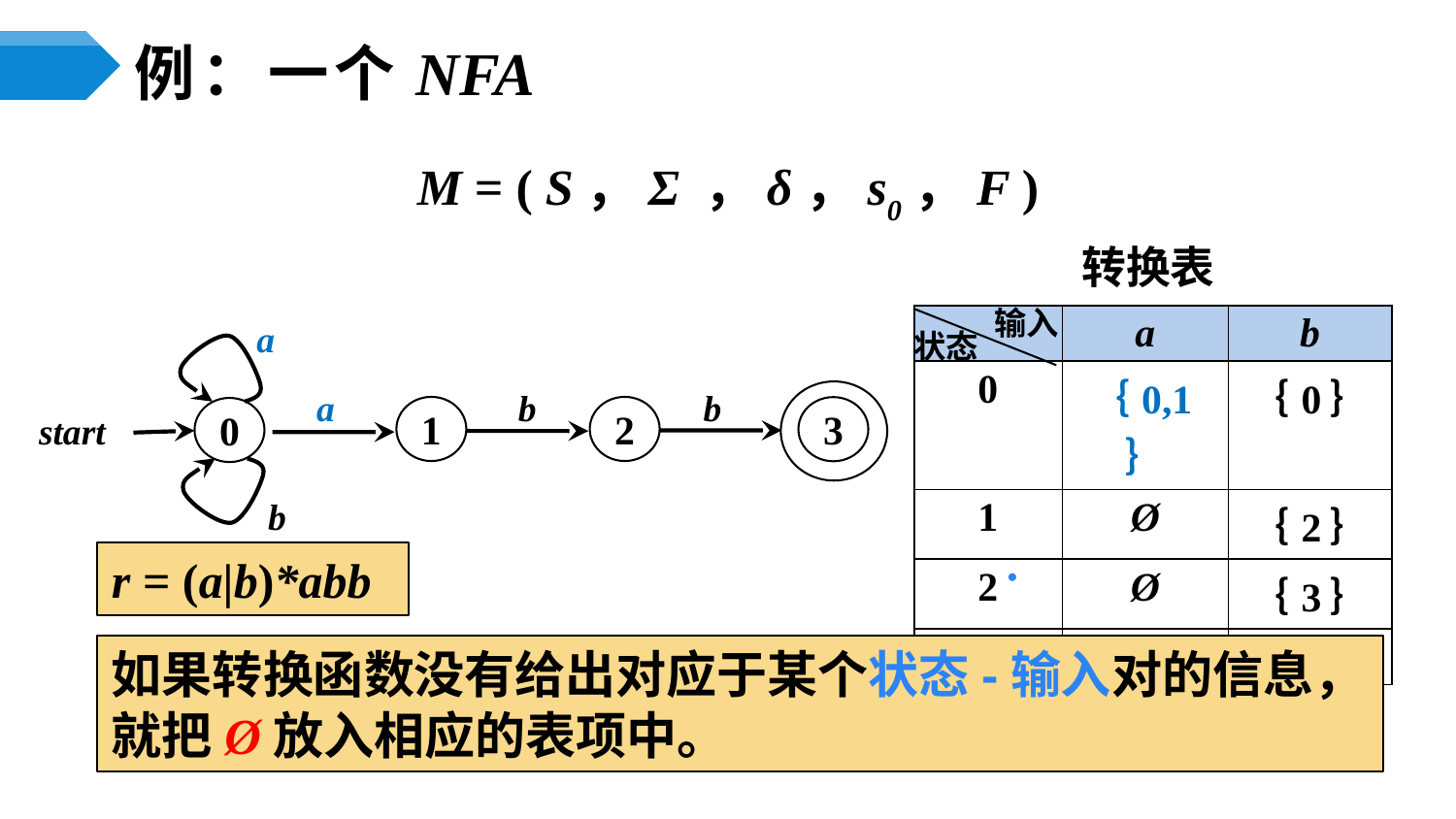

例：一个NFA
M = ( S，Σ ，δ，s0，F )
转换表
输入
|  | a | b |
| --- | --- | --- |
| 0 | ｛0,1｝ | ｛0｝ |
| 1 | Ø | ｛2｝ |
| 2 | Ø | ｛3｝ |
| 3 | Ø | Ø |
a

3
0
start

a
b
b
1
2

b
状态
r = (a|b)*abb
●
如果转换函数没有给出对应于某个状态-输入对的信息，就把Ø放入相应的表项中。